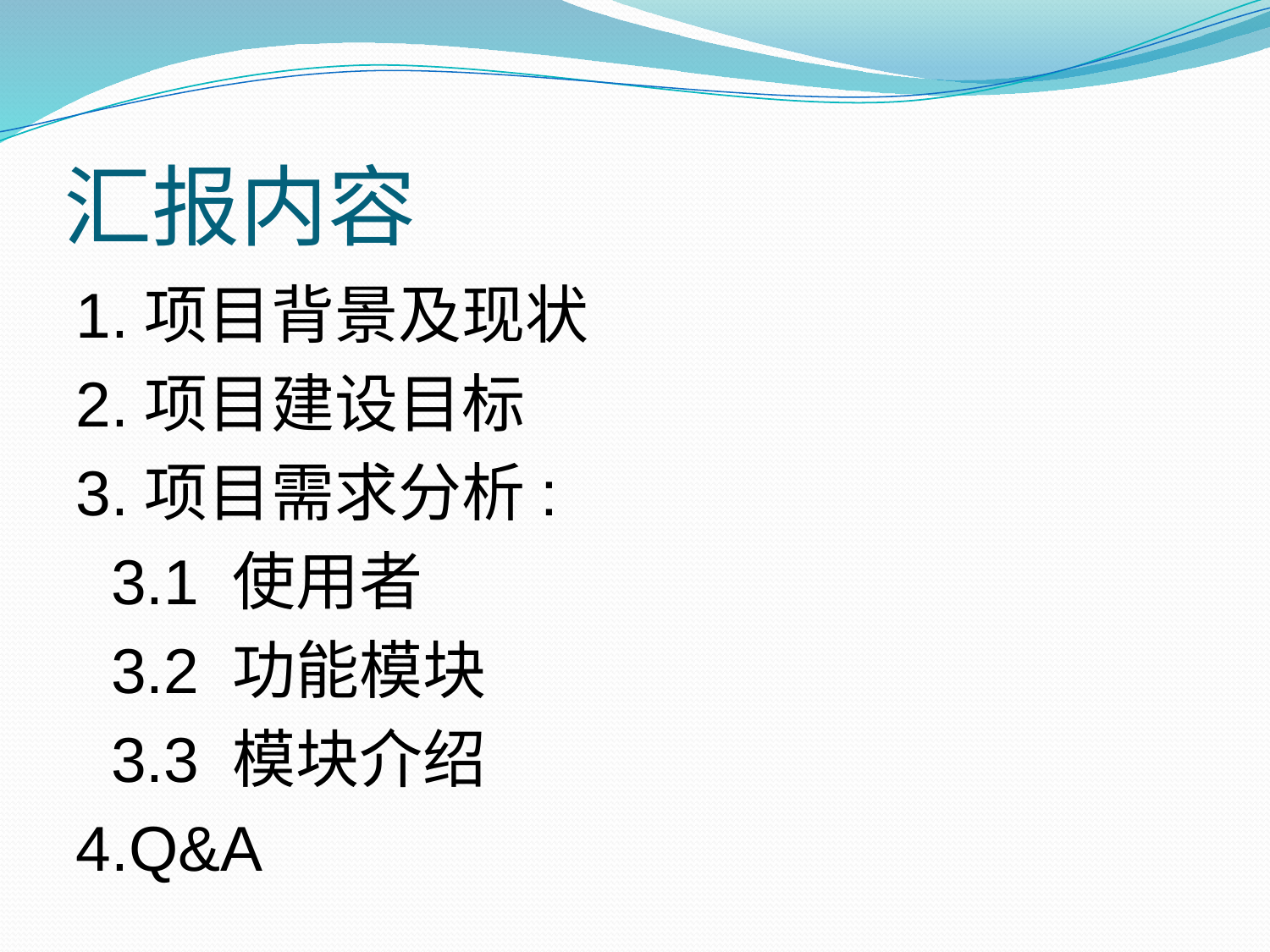

# 汇报内容
1.项目背景及现状
2.项目建设目标
3.项目需求分析:
  3.1 使用者
  3.2 功能模块
  3.3 模块介绍
4.Q&A